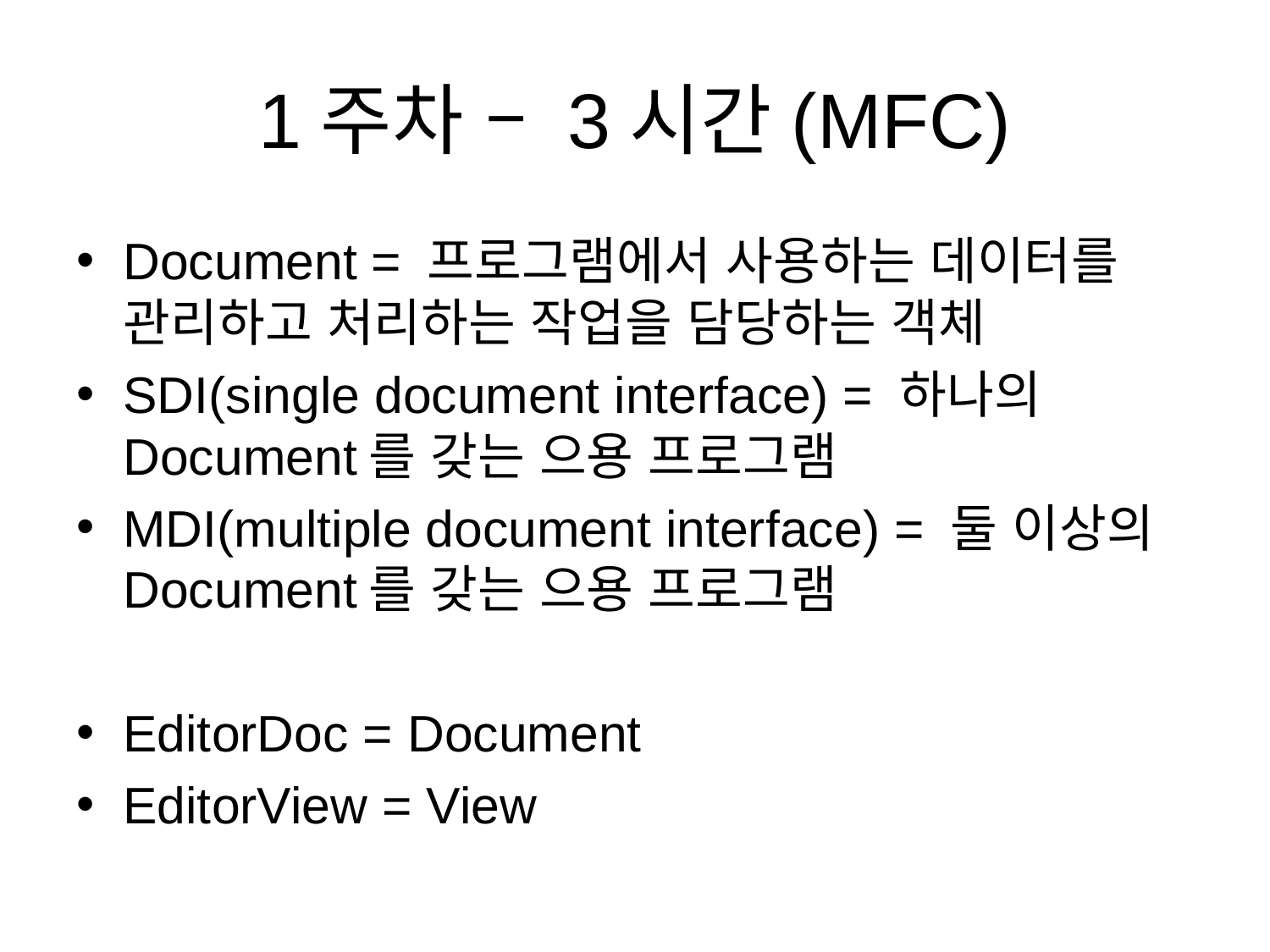

# 1주차 – 3시간(MFC)
Document = 프로그램에서 사용하는 데이터를 관리하고 처리하는 작업을 담당하는 객체
SDI(single document interface) = 하나의 Document를 갖는 으용 프로그램
MDI(multiple document interface) = 둘 이상의 Document를 갖는 으용 프로그램

EditorDoc = Document
EditorView = View